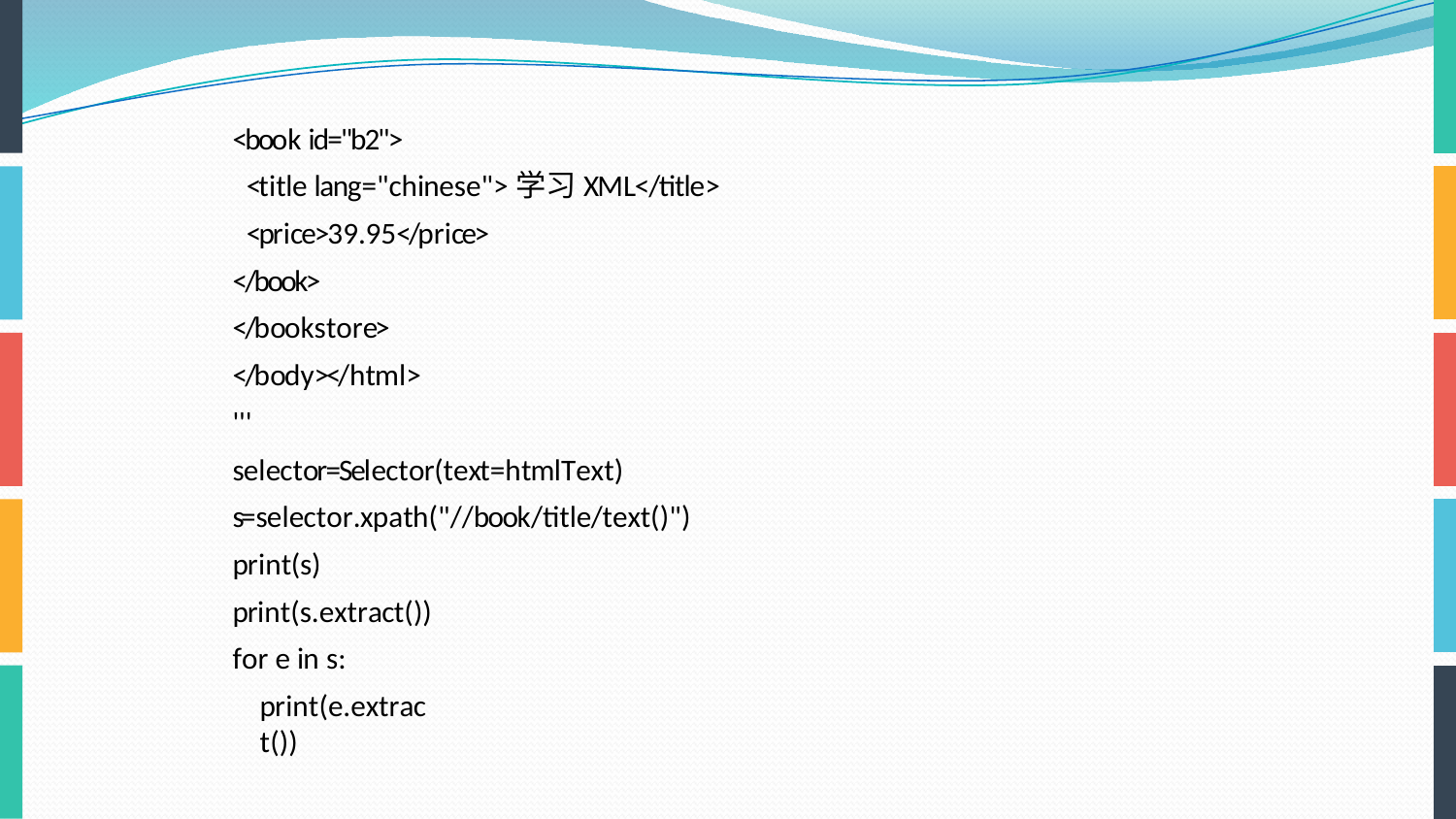

<book id="b2">
<title lang="chinese">学习XML</title>
<price>39.95</price>
</book>
</bookstore>
</body></html>
'''
selector=Selector(text=htmlText) s=selector.xpath("//book/title/text()") print(s)
print(s.extract()) for e in s:
print(e.extract())